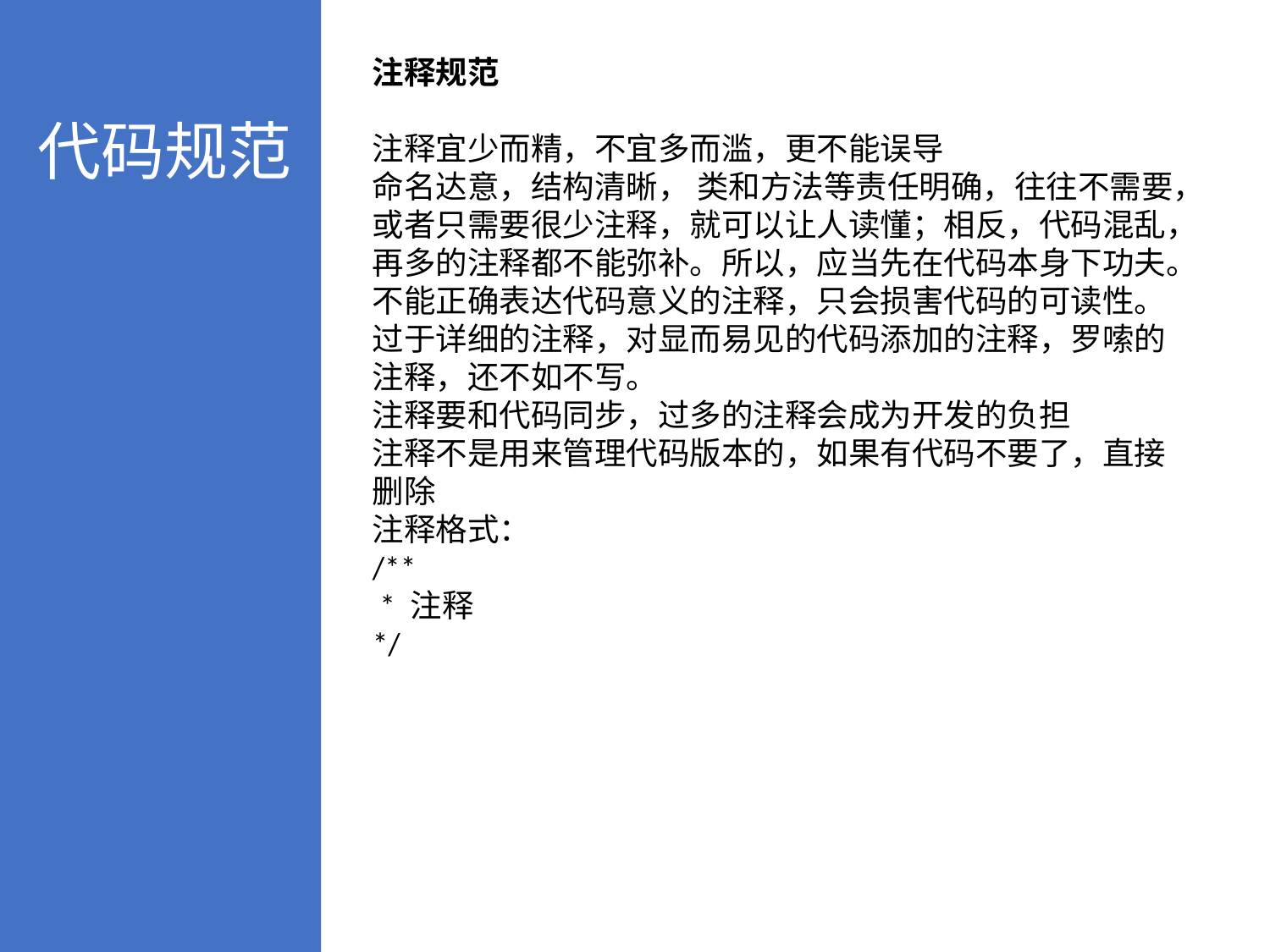

代码规范
注释规范

注释宜少而精，不宜多而滥，更不能误导
命名达意，结构清晰， 类和方法等责任明确，往往不需要，或者只需要很少注释，就可以让人读懂；相反，代码混乱，再多的注释都不能弥补。所以，应当先在代码本身下功夫。
不能正确表达代码意义的注释，只会损害代码的可读性。
过于详细的注释，对显而易见的代码添加的注释，罗嗦的注释，还不如不写。
注释要和代码同步，过多的注释会成为开发的负担
注释不是用来管理代码版本的，如果有代码不要了，直接删除
注释格式：
/**
 * 注释
*/